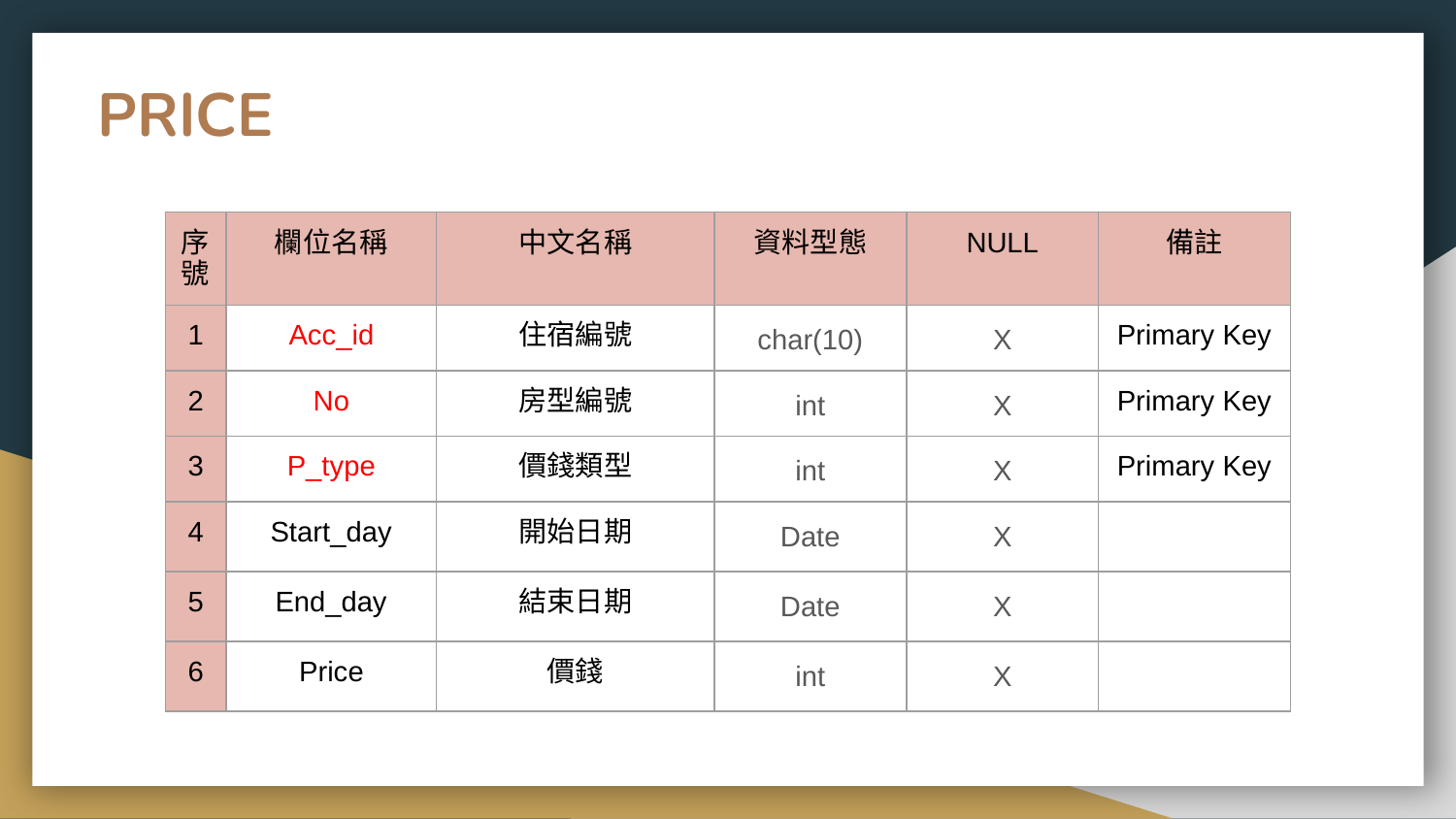

# PRICE
| 序號 | 欄位名稱 | 中文名稱 | 資料型態 | NULL | 備註 |
| --- | --- | --- | --- | --- | --- |
| 1 | Acc\_id | 住宿編號 | char(10) | X | Primary Key |
| 2 | No | 房型編號 | int | X | Primary Key |
| 3 | P\_type | 價錢類型 | int | X | Primary Key |
| 4 | Start\_day | 開始日期 | Date | X |  |
| 5 | End\_day | 結束日期 | Date | X |  |
| 6 | Price | 價錢 | int | X |  |